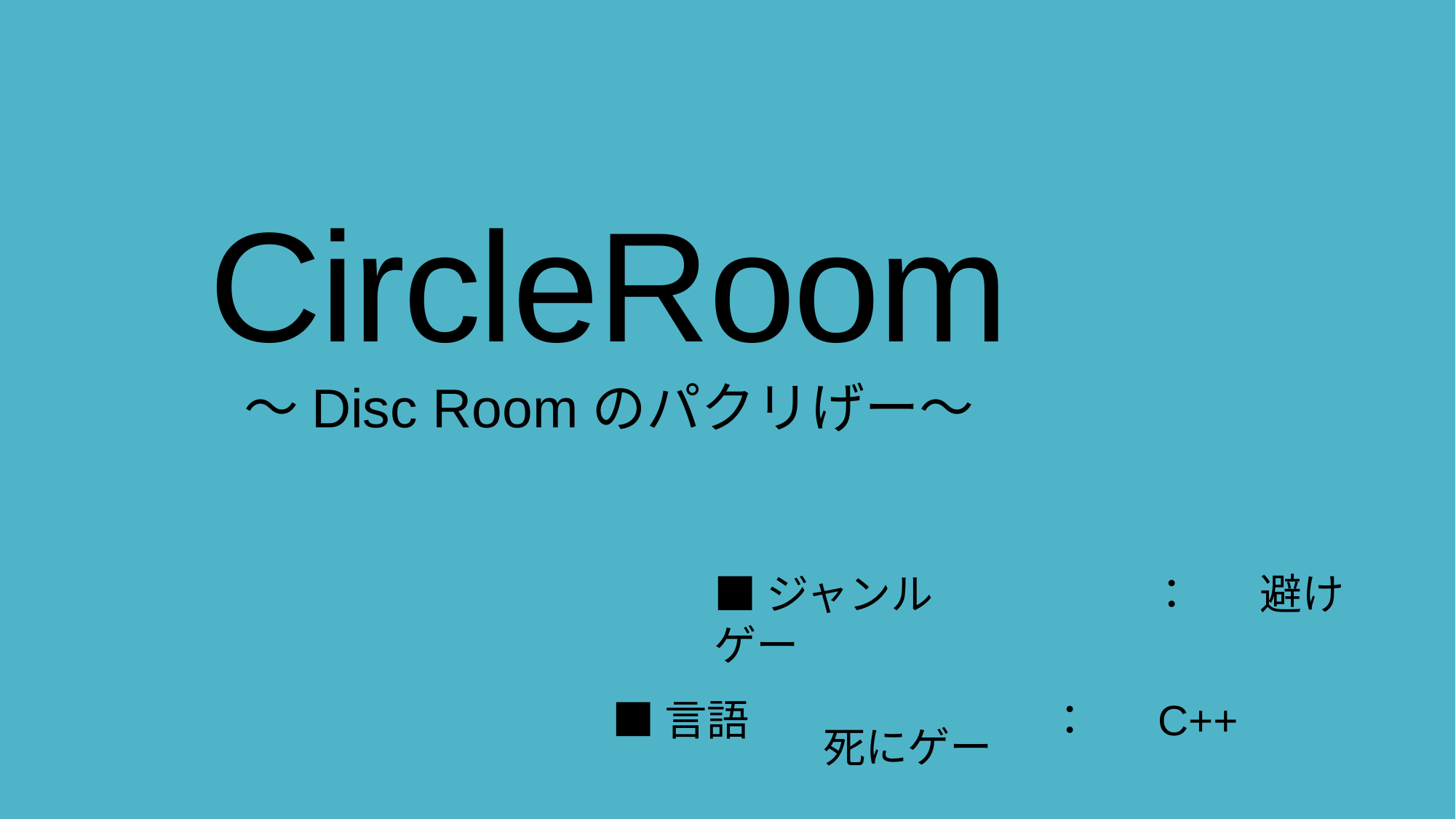

# CircleRoom
～Disc Roomのパクリげー～
■ジャンル		：	避けゲー
						死にゲー
■言語 			：	C++